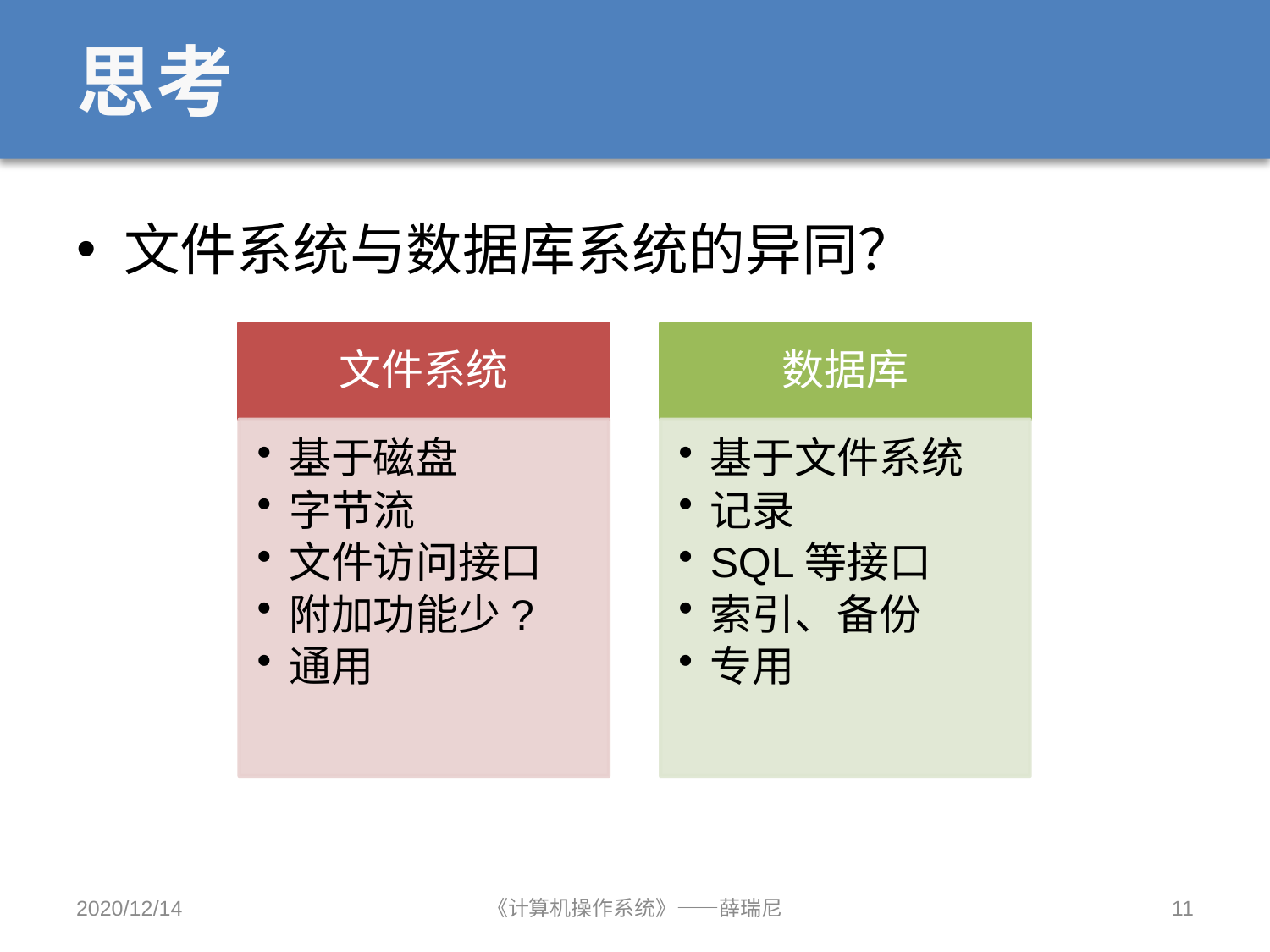

# 思考
文件系统与数据库系统的异同？

文件系统
基于磁盘
字节流
文件访问接口
附加功能少?
通用
数据库
基于文件系统
记录
SQL等接口
索引、备份
专用
2020/12/14
《计算机操作系统》——薛瑞尼
11